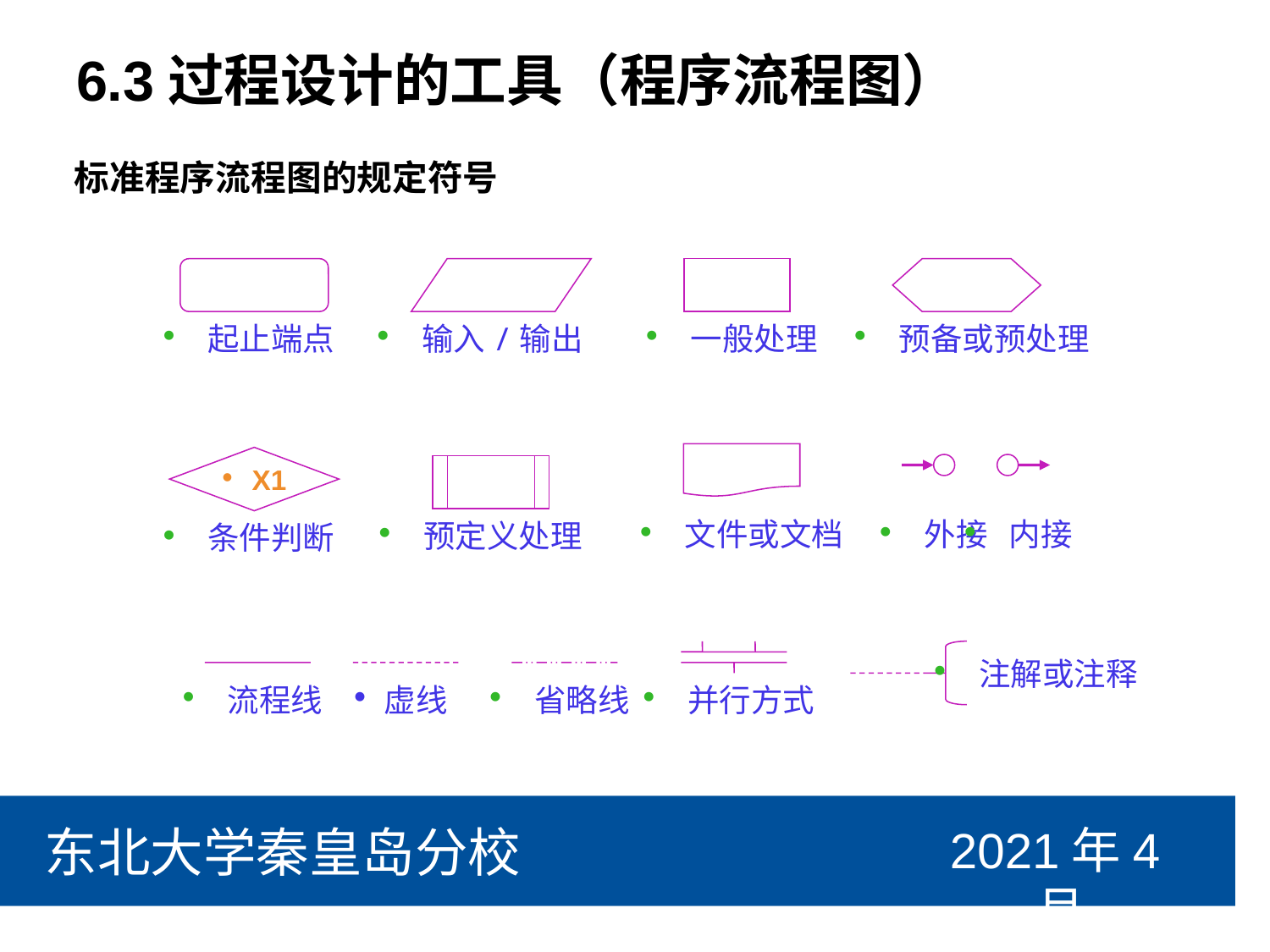

# 6.3过程设计的工具（程序流程图）
标准程序流程图的规定符号

 起止端点

 输入/输出

 一般处理

 预备或预处理

 文件或文档
X1
 条件判断

 外接

 内接

 预定义处理

 并行方式

 注解或注释

 流程线

虚线

 省略线